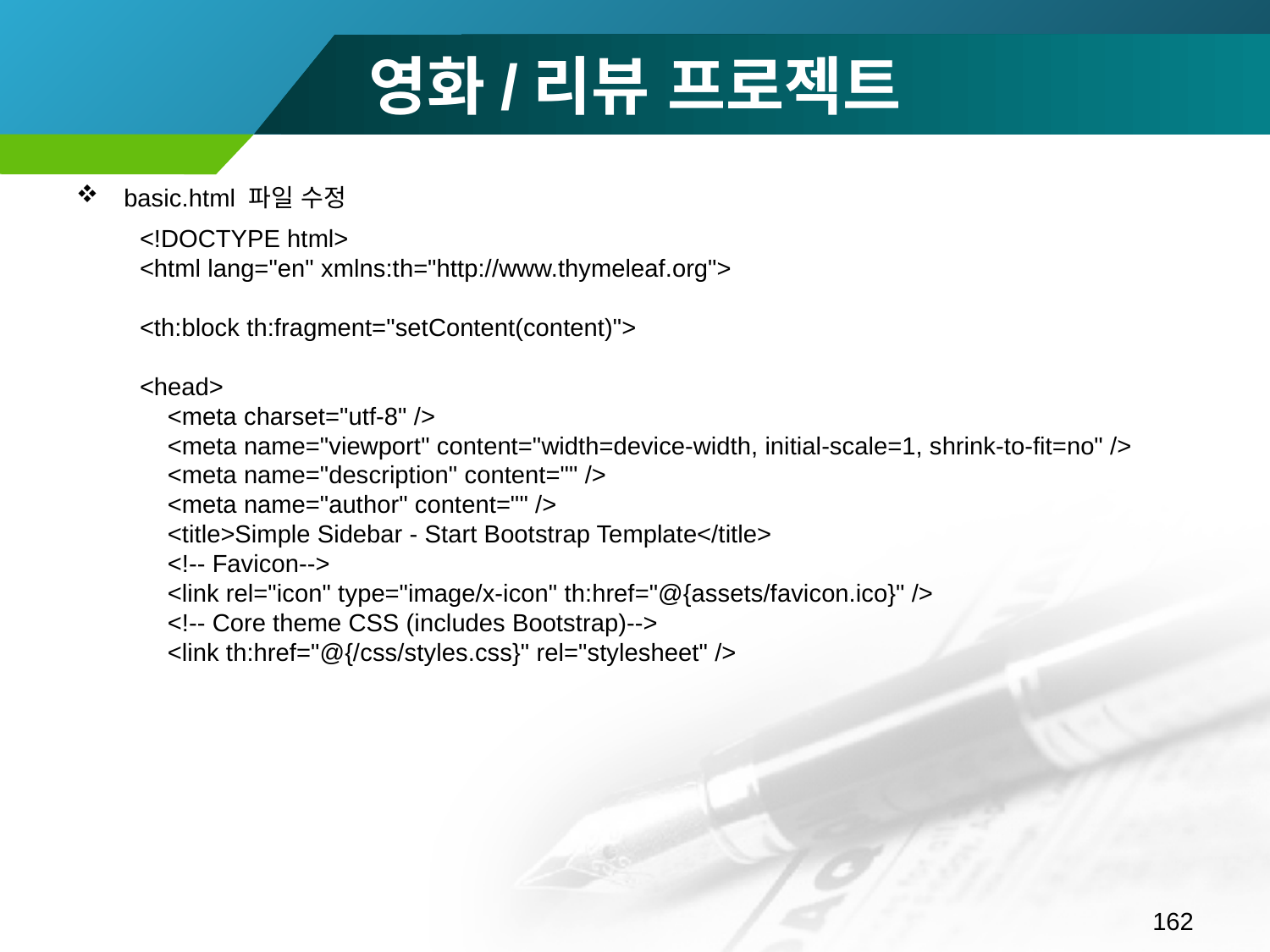

# 영화/리뷰 프로젝트
basic.html 파일 수정
<!DOCTYPE html>
<html lang="en" xmlns:th="http://www.thymeleaf.org">

<th:block th:fragment="setContent(content)">

<head>
    <meta charset="utf-8" />
    <meta name="viewport" content="width=device-width, initial-scale=1, shrink-to-fit=no" />
    <meta name="description" content="" />
    <meta name="author" content="" />
    <title>Simple Sidebar - Start Bootstrap Template</title>
    <!-- Favicon-->
    <link rel="icon" type="image/x-icon" th:href="@{assets/favicon.ico}" />
    <!-- Core theme CSS (includes Bootstrap)-->
    <link th:href="@{/css/styles.css}" rel="stylesheet" />

162